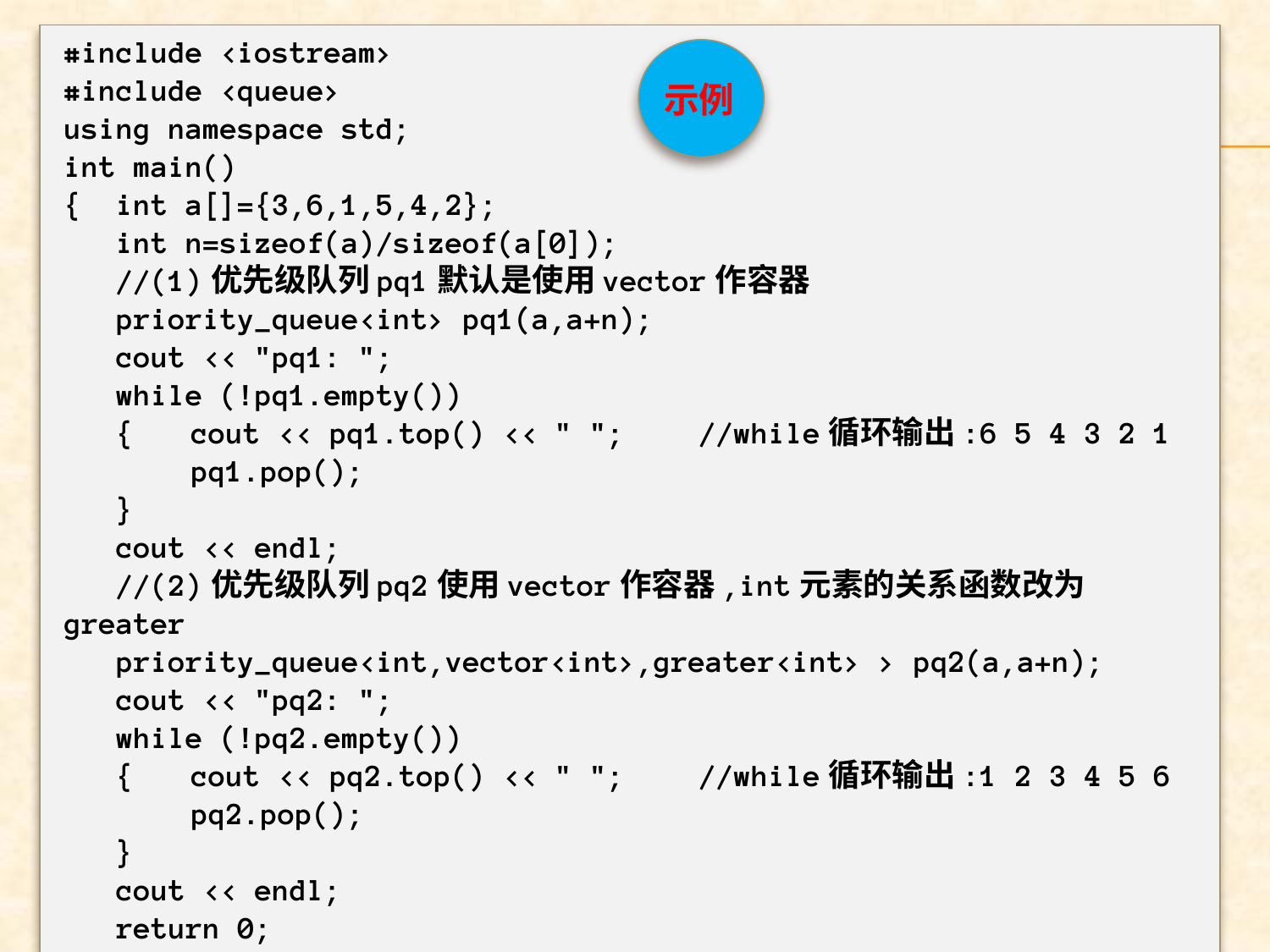

#include <iostream>
#include <queue>
using namespace std;
int main()
{  int a[]={3,6,1,5,4,2};
   int n=sizeof(a)/sizeof(a[0]);
   //(1)优先级队列pq1默认是使用vector作容器
   priority_queue<int> pq1(a,a+n);
   cout << "pq1: ";
   while (!pq1.empty())
   {	cout << pq1.top() << " ";	//while循环输出:6 5 4 3 2 1
	pq1.pop();
   }
   cout << endl;
   //(2)优先级队列pq2使用vector作容器,int元素的关系函数改为greater
   priority_queue<int,vector<int>,greater<int> > pq2(a,a+n);
   cout << "pq2: ";
   while (!pq2.empty())
   {	cout << pq2.top() << " ";	//while循环输出:1 2 3 4 5 6
	pq2.pop();
   }
   cout << endl;
   return 0;
}

示例